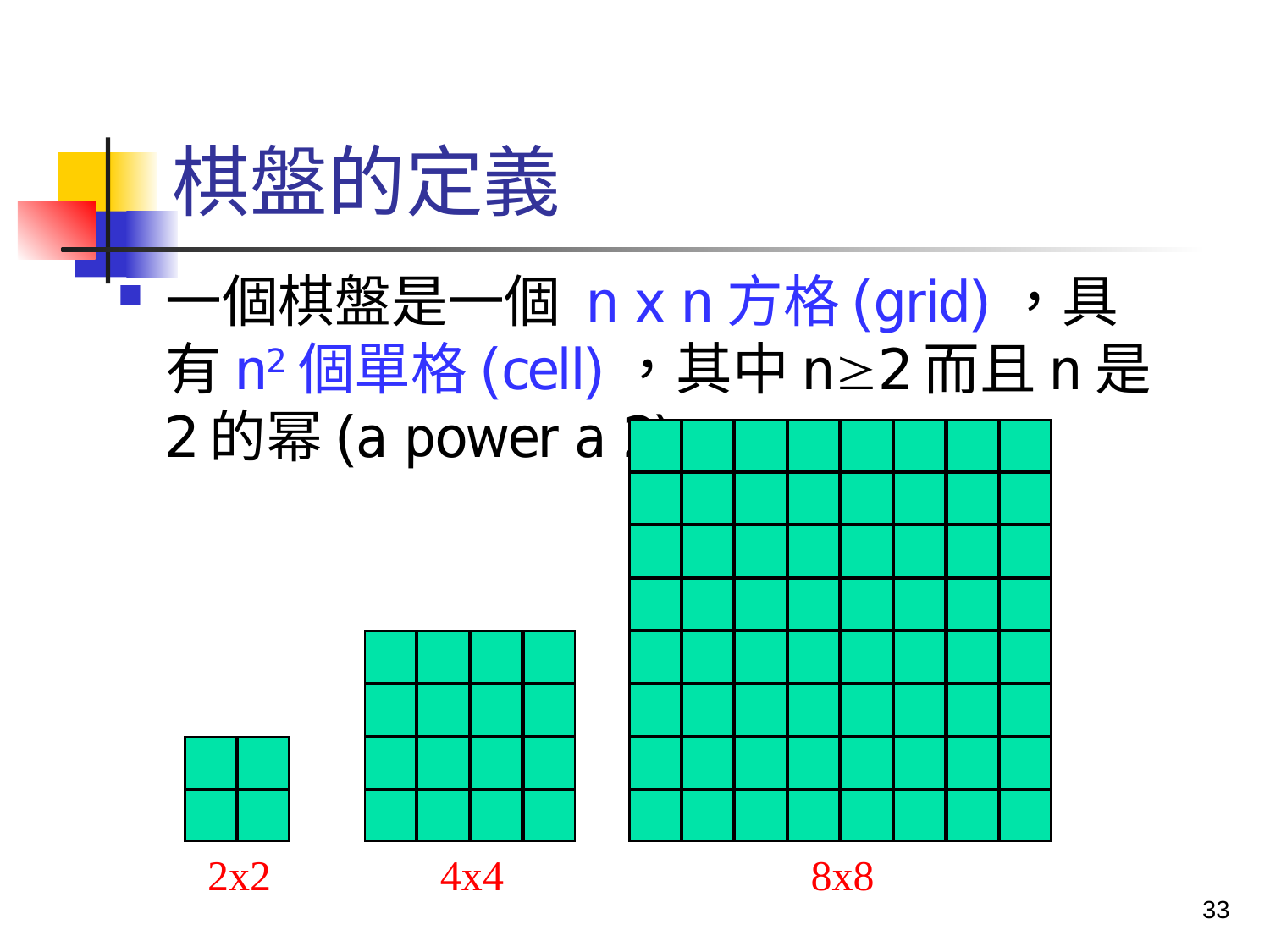

# 棋盤的定義
一個棋盤是一個 n x n方格(grid)，具有n2個單格(cell)，其中n≥2而且n是2的幂(a power a 2)

8x8

4x4

2x2
33